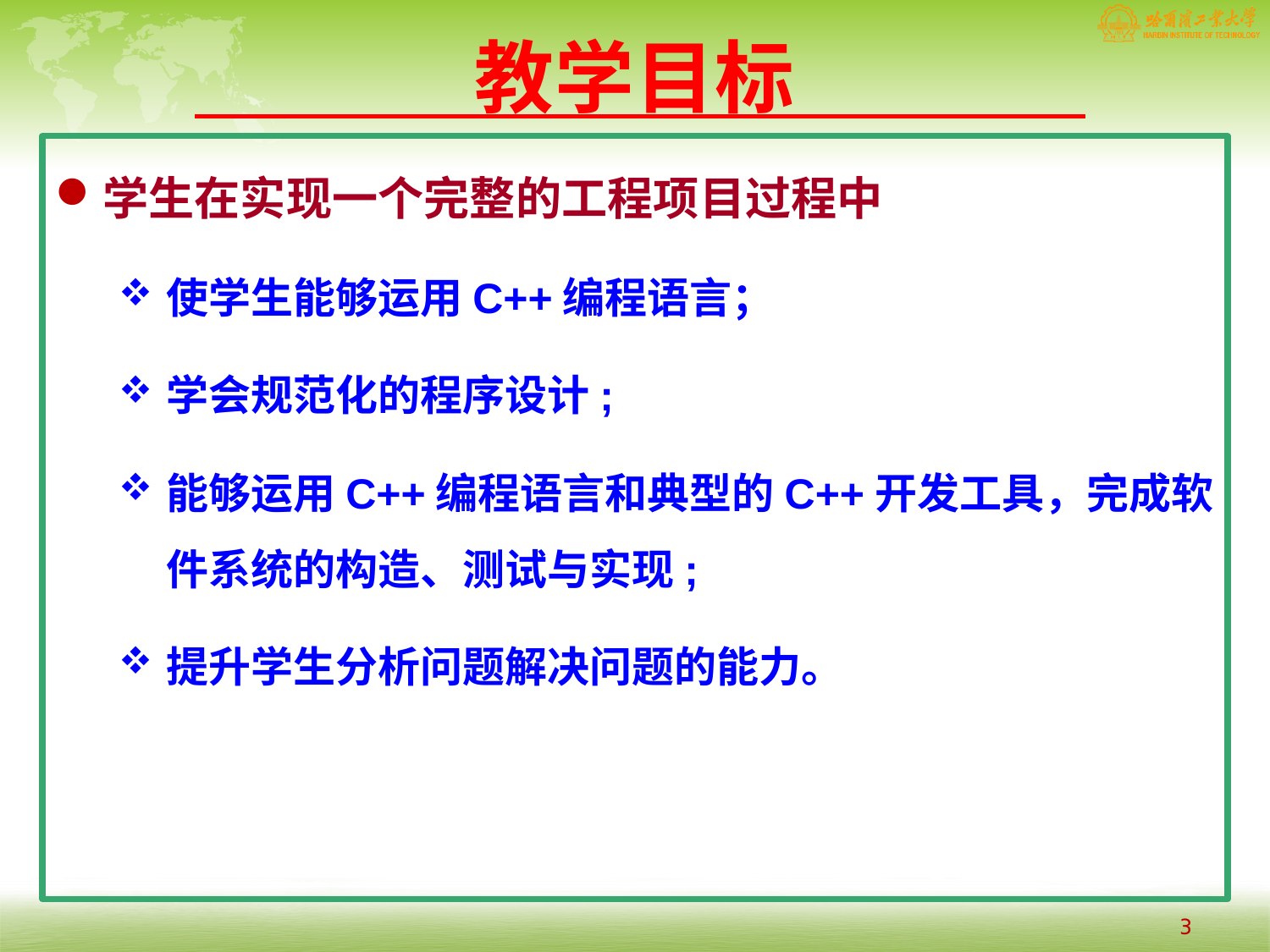

# 教学目标
学生在实现一个完整的工程项目过程中
使学生能够运用C++编程语言；
学会规范化的程序设计;
能够运用C++编程语言和典型的C++开发工具，完成软件系统的构造、测试与实现;
提升学生分析问题解决问题的能力。
3